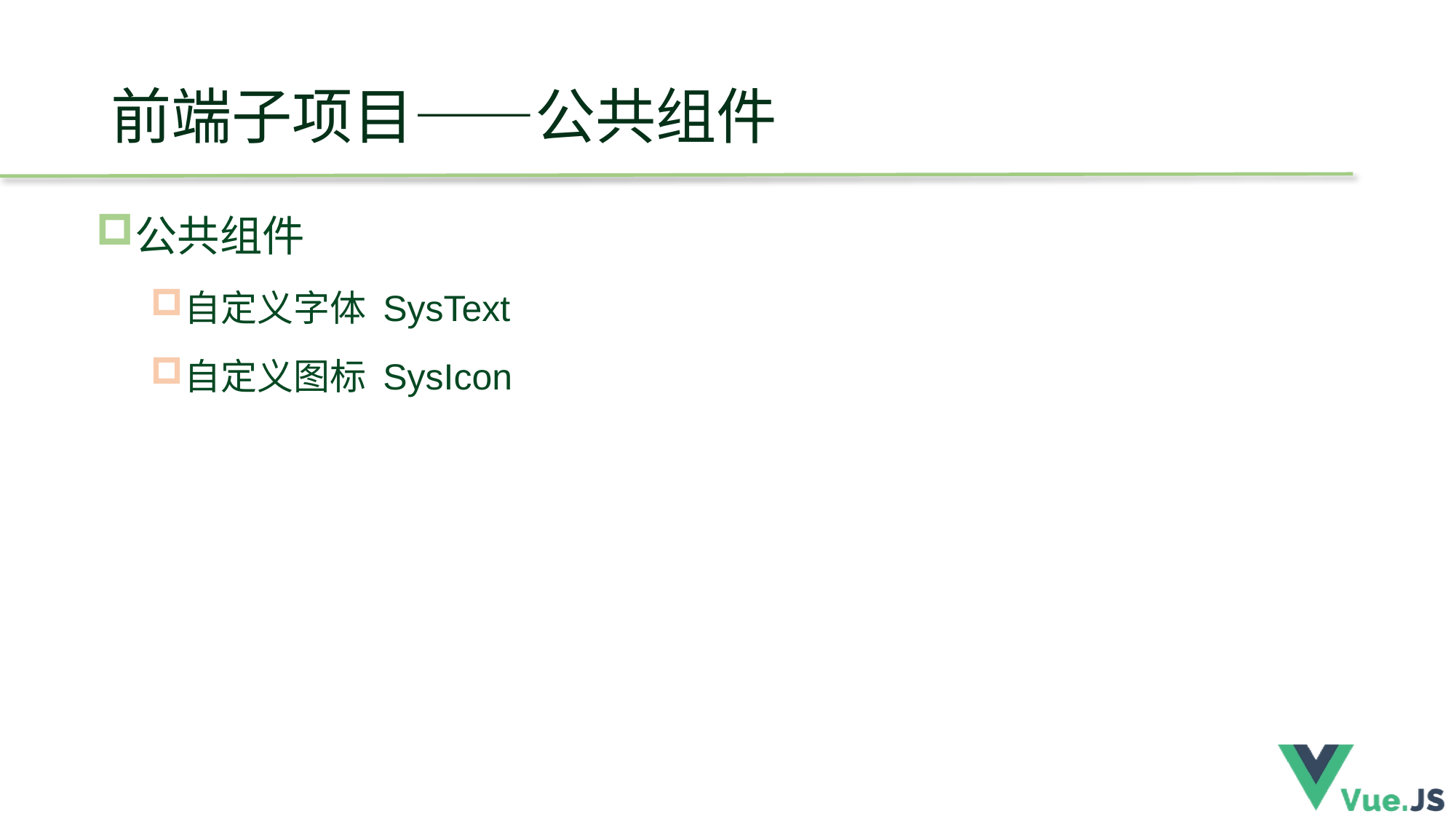

# 前端子项目——公共组件
公共组件
自定义字体 SysText
自定义图标 SysIcon